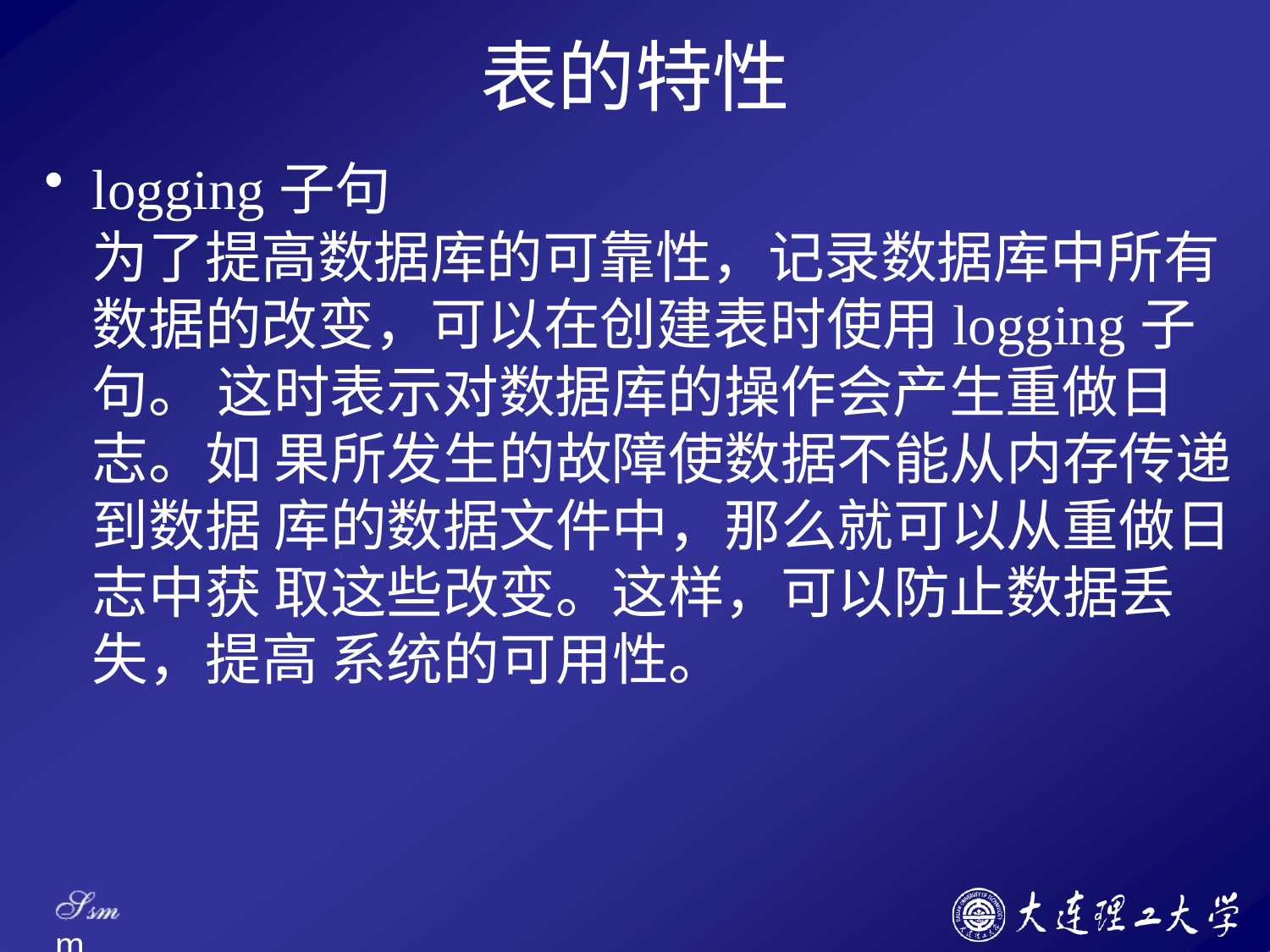

# 表的特性
logging子句
为了提高数据库的可靠性，记录数据库中所有 数据的改变，可以在创建表时使用logging子句。 这时表示对数据库的操作会产生重做日志。如 果所发生的故障使数据不能从内存传递到数据 库的数据文件中，那么就可以从重做日志中获 取这些改变。这样，可以防止数据丢失，提高 系统的可用性。

Ssm